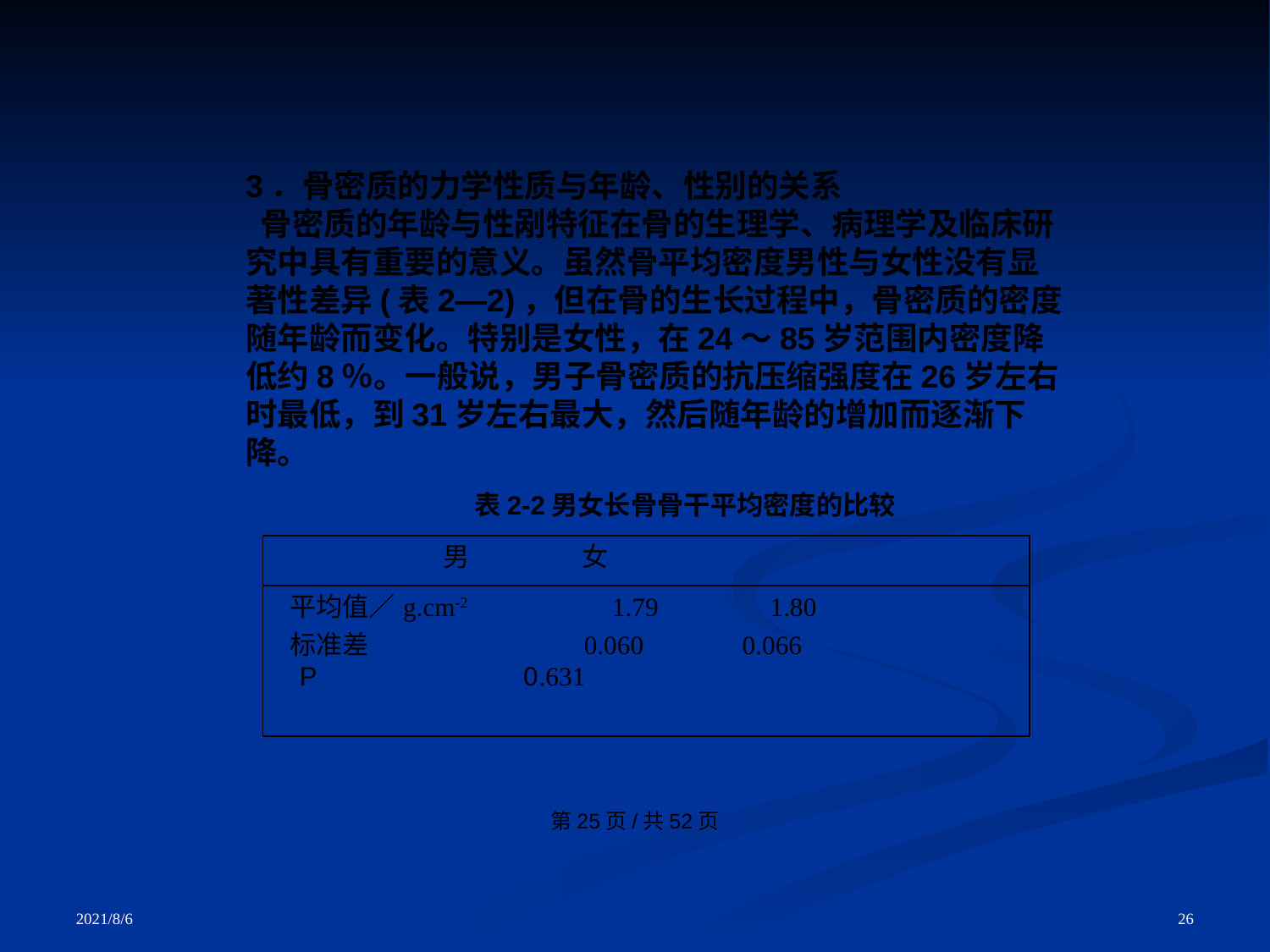

第25页/共52页
3．骨密质的力学性质与年龄、性别的关系
 骨密质的年龄与性剐特征在骨的生理学、病理学及临床研究中具有重要的意义。虽然骨平均密度男性与女性没有显著性差异(表2—2)，但在骨的生长过程中，骨密质的密度随年龄而变化。特别是女性，在24～85岁范围内密度降低约8％。一般说，男子骨密质的抗压缩强度在26岁左右时最低，到31岁左右最大，然后随年龄的增加而逐渐下降。
表2-2男女长骨骨干平均密度的比较
| 男 女 |
| --- |
| 平均值／g.cm-2 1.79 1.80 标准差 0.060 0.066 P 0.631 |
26
2021/8/6